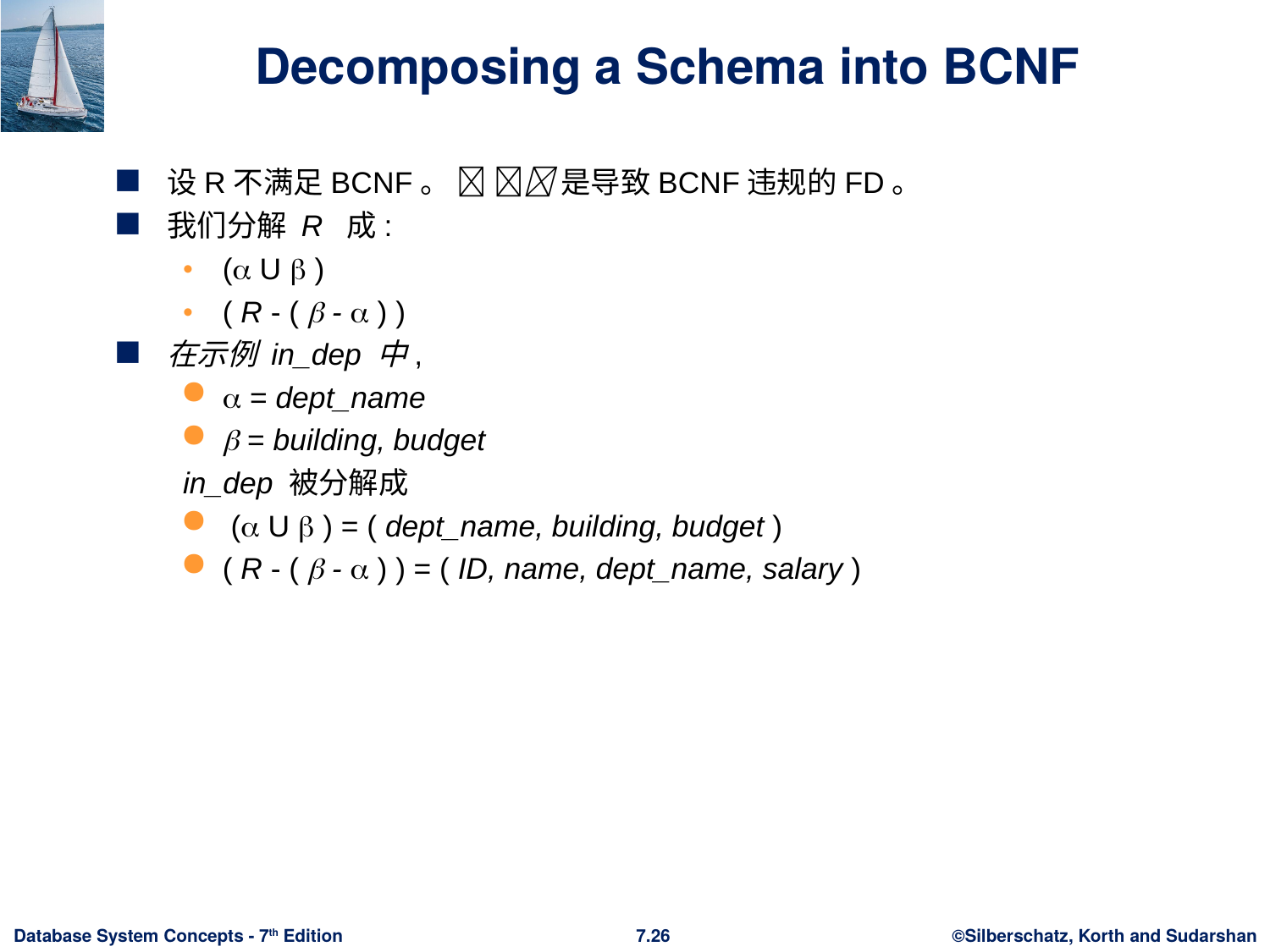

# Decomposing a Schema into BCNF
设R不满足BCNF。 α →β 是导致BCNF违规的FD。
我们分解 R  成:
(α U β )
( R - ( β - α ) )
在示例 in_dep 中,
α = dept_name
β = building, budget
in_dep 被分解成
 (α U β ) = ( dept_name, building, budget )
( R - ( β - α ) ) = ( ID, name, dept_name, salary )